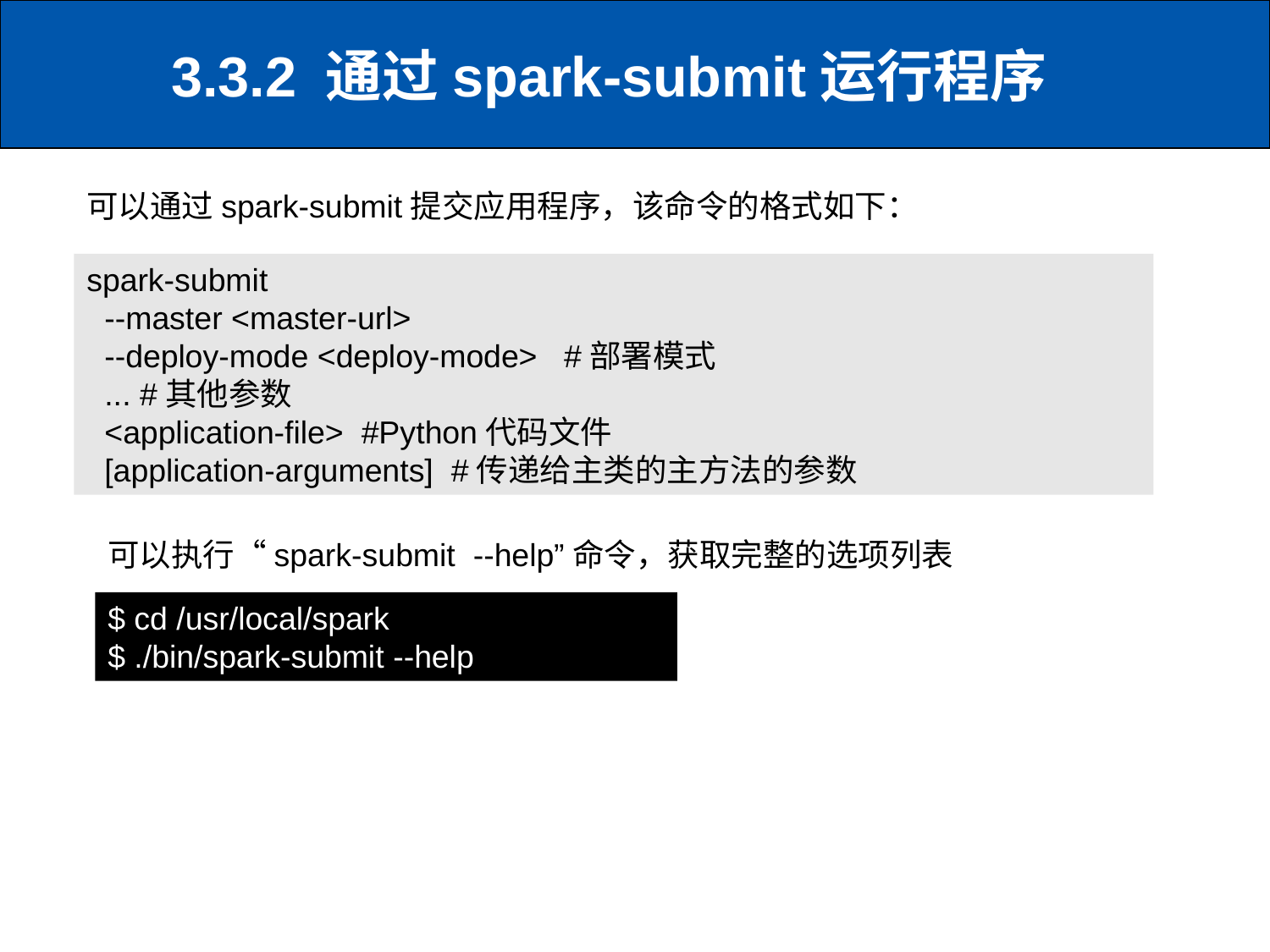

# 3.3.2 通过spark-submit运行程序
可以通过spark-submit提交应用程序，该命令的格式如下：
spark-submit
  --master <master-url>
  --deploy-mode <deploy-mode>   #部署模式
  ... #其他参数
  <application-file>  #Python代码文件
  [application-arguments]  #传递给主类的主方法的参数
可以执行“spark-submit  --help”命令，获取完整的选项列表
$ cd /usr/local/spark
$ ./bin/spark-submit --help